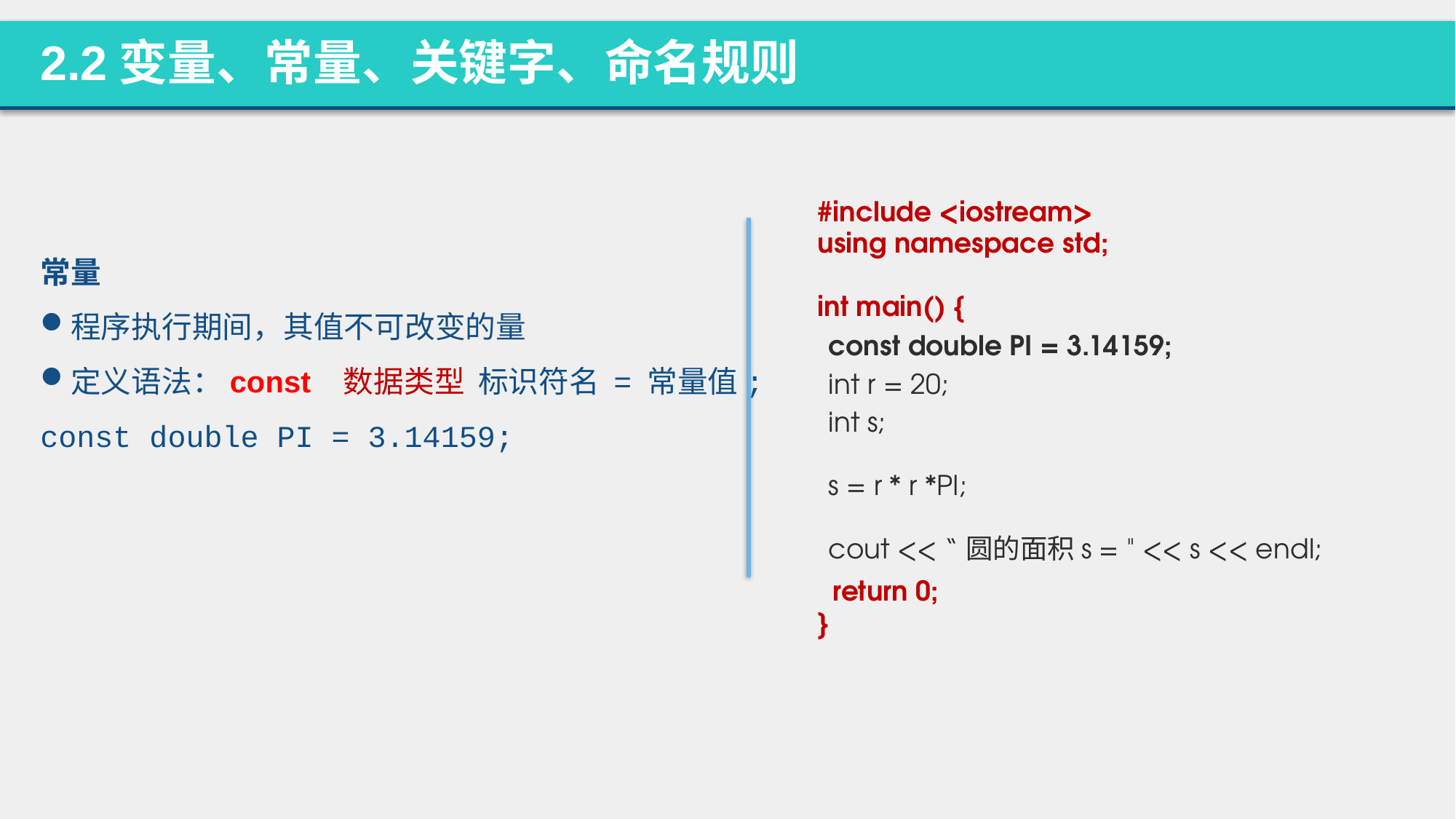

2.2变量、常量、关键字、命名规则
#include <iostream>
using namespace std;

int main() {

  return 0;
}
常量
程序执行期间，其值不可改变的量
定义语法：const   数据类型  标识符名 = 常量值;
const double PI = 3.14159;

const double PI = 3.14159;
int r = 20;
int s;

s = r * r *PI;

cout << “圆的面积s = " << s << endl;